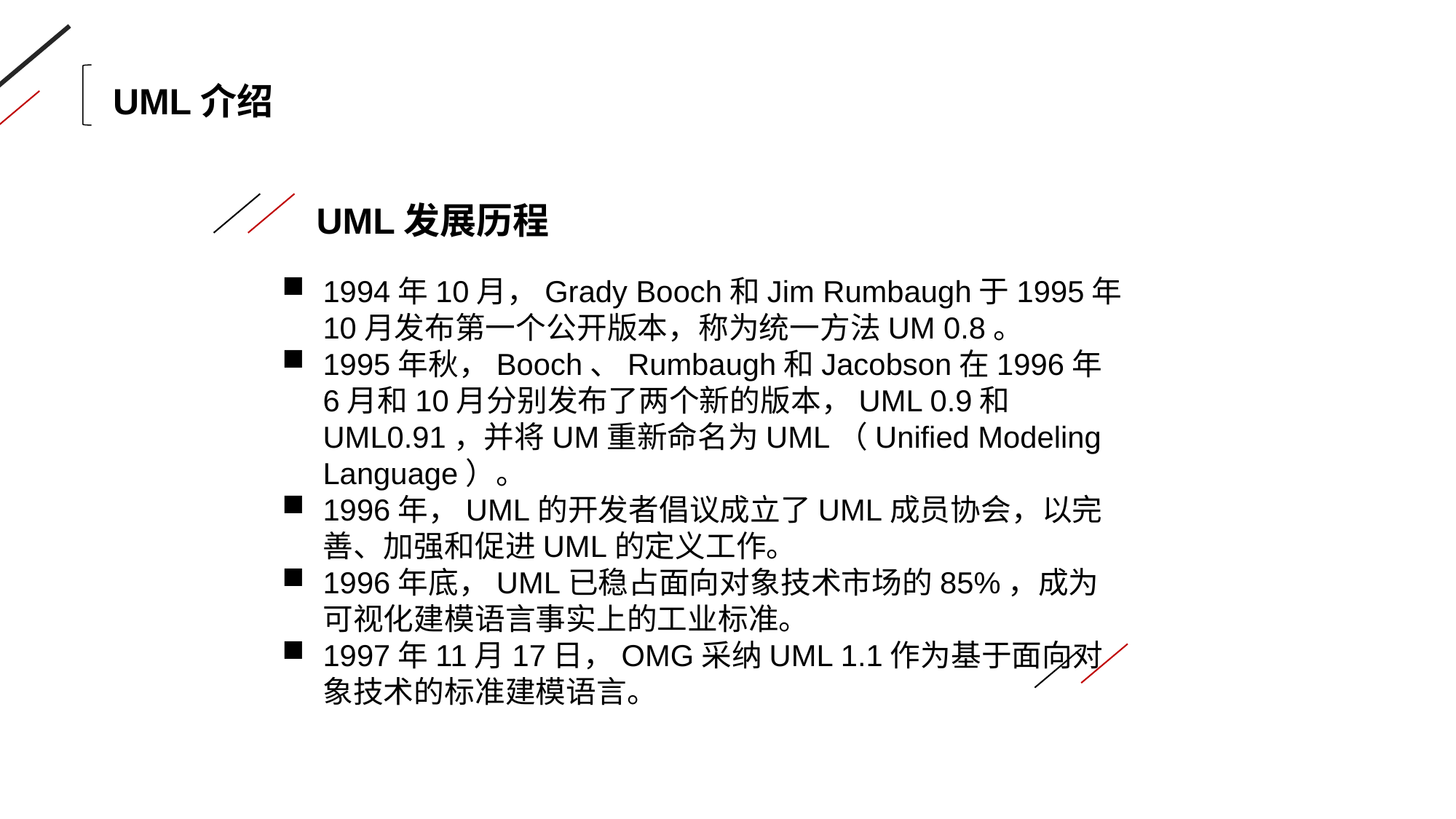

UML介绍
UML发展历程

1994年10月，Grady Booch和Jim Rumbaugh于1995年10月发布第一个公开版本，称为统一方法UM 0.8。
1995年秋，Booch、Rumbaugh和Jacobson在1996年6月和10月分别发布了两个新的版本，UML 0.9和UML0.91，并将UM重新命名为UML（Unified Modeling Language）。
1996年，UML的开发者倡议成立了UML成员协会，以完善、加强和促进UML的定义工作。
1996年底，UML已稳占面向对象技术市场的85%，成为可视化建模语言事实上的工业标准。
1997年11月17日，OMG采纳UML 1.1作为基于面向对象技术的标准建模语言。